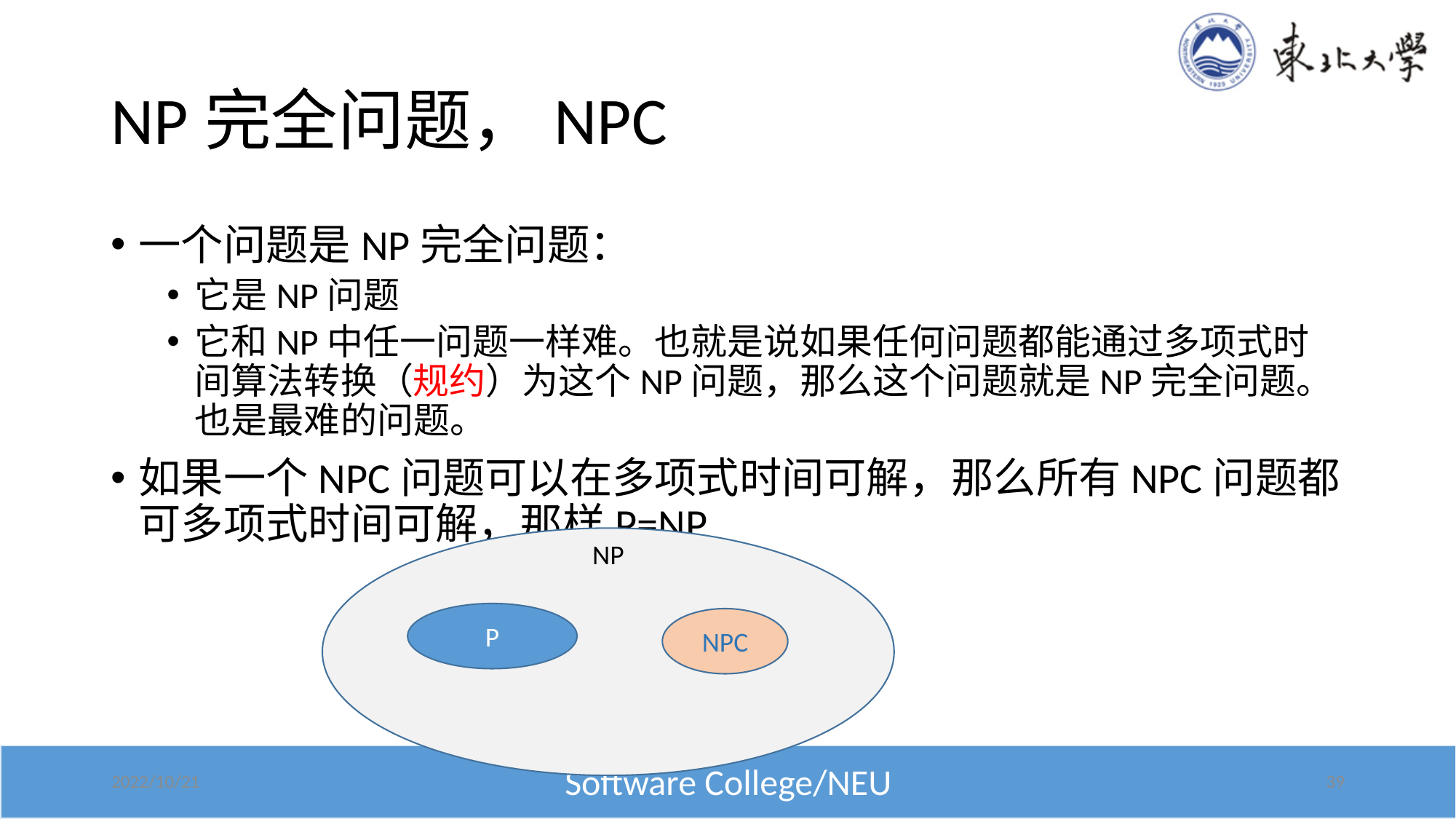

# NP完全问题，NPC
一个问题是NP完全问题：
它是NP问题
它和NP中任一问题一样难。也就是说如果任何问题都能通过多项式时间算法转换（规约）为这个NP问题，那么这个问题就是NP完全问题。也是最难的问题。
如果一个NPC问题可以在多项式时间可解，那么所有NPC问题都可多项式时间可解，那样P=NP
NP

P
NPC